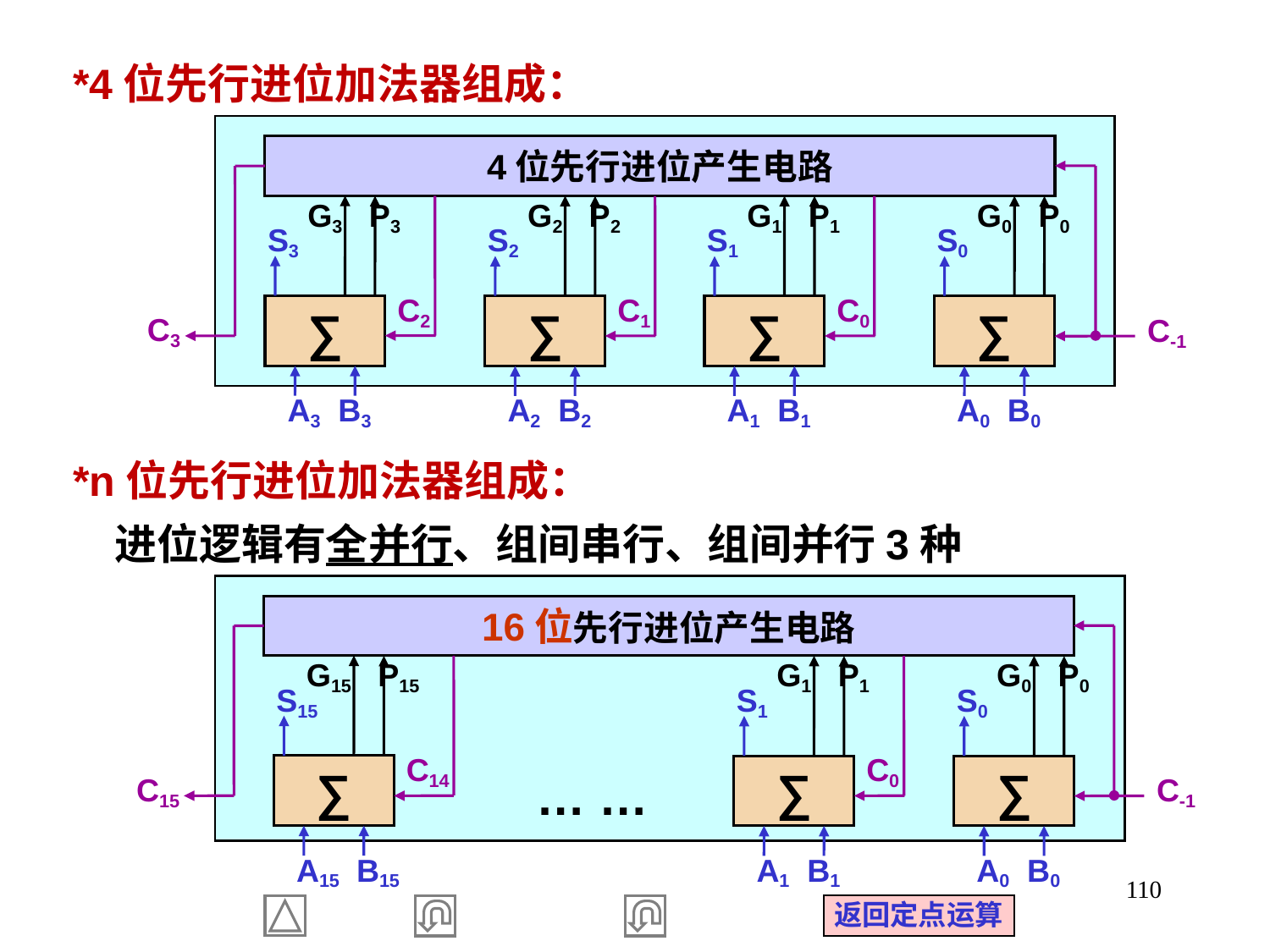

*4位先行进位加法器组成：

4位先行进位产生电路

G3   P3

G2   P2

G1   P1

G0   P0

S3
S2
S1
S0

∑
C2
∑
C1
∑
C0
∑
C3
C-1

A3  B3
A2  B2
A1  B1
A0  B0
   *n位先行进位加法器组成：
       进位逻辑有全并行、组间串行、组间并行3种

16位先行进位产生电路

G15   P15

G1   P1

G0   P0

S15
S1
S0

∑
C14
∑
C0
∑
… …
C15
C-1

A15  B15
A1  B1
A0  B0
110
返回定点运算